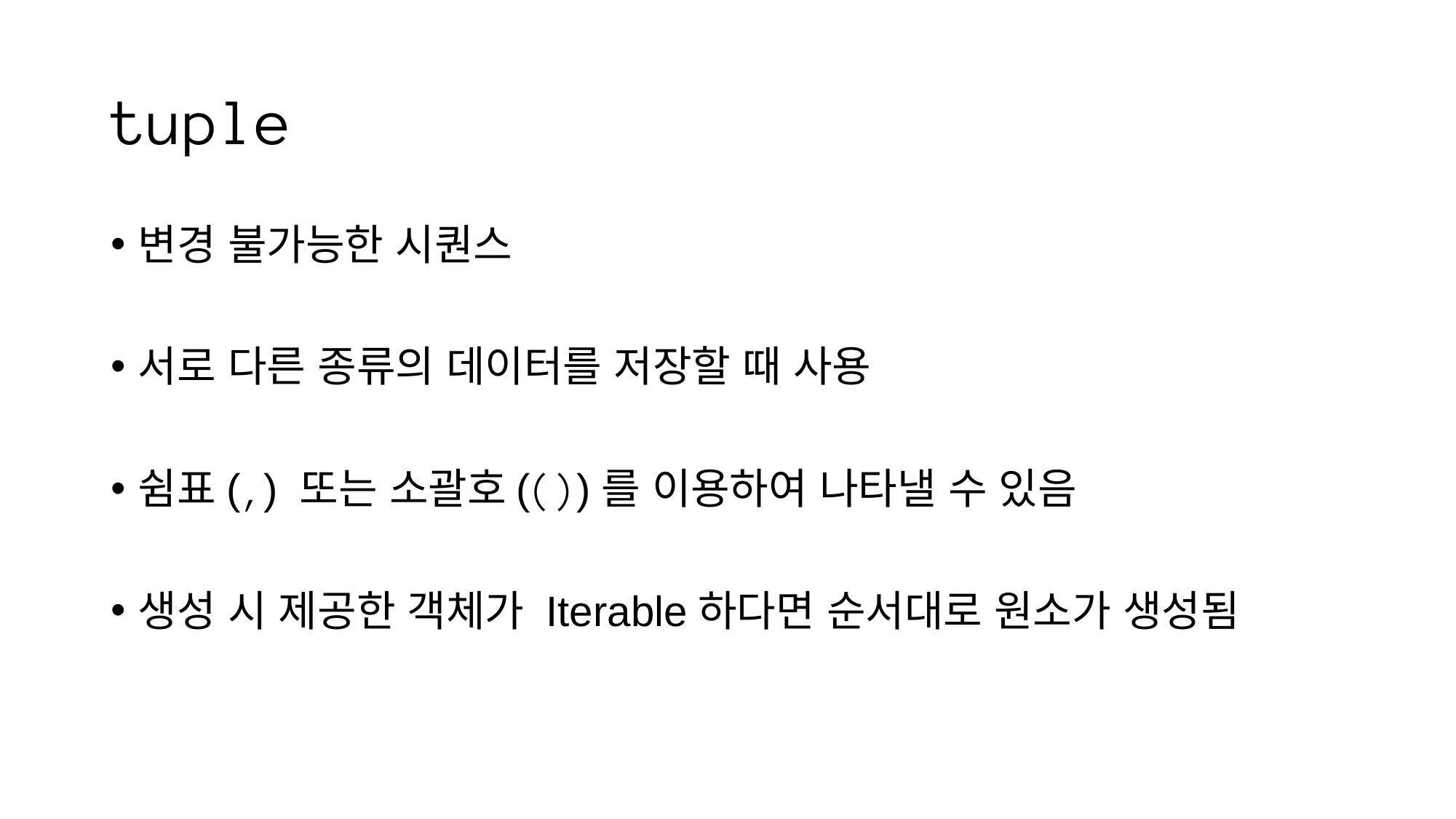

# tuple
변경 불가능한 시퀀스

서로 다른 종류의 데이터를 저장할 때 사용

쉼표(,) 또는 소괄호(())를 이용하여 나타낼 수 있음

생성 시 제공한 객체가 Iterable하다면 순서대로 원소가 생성됨